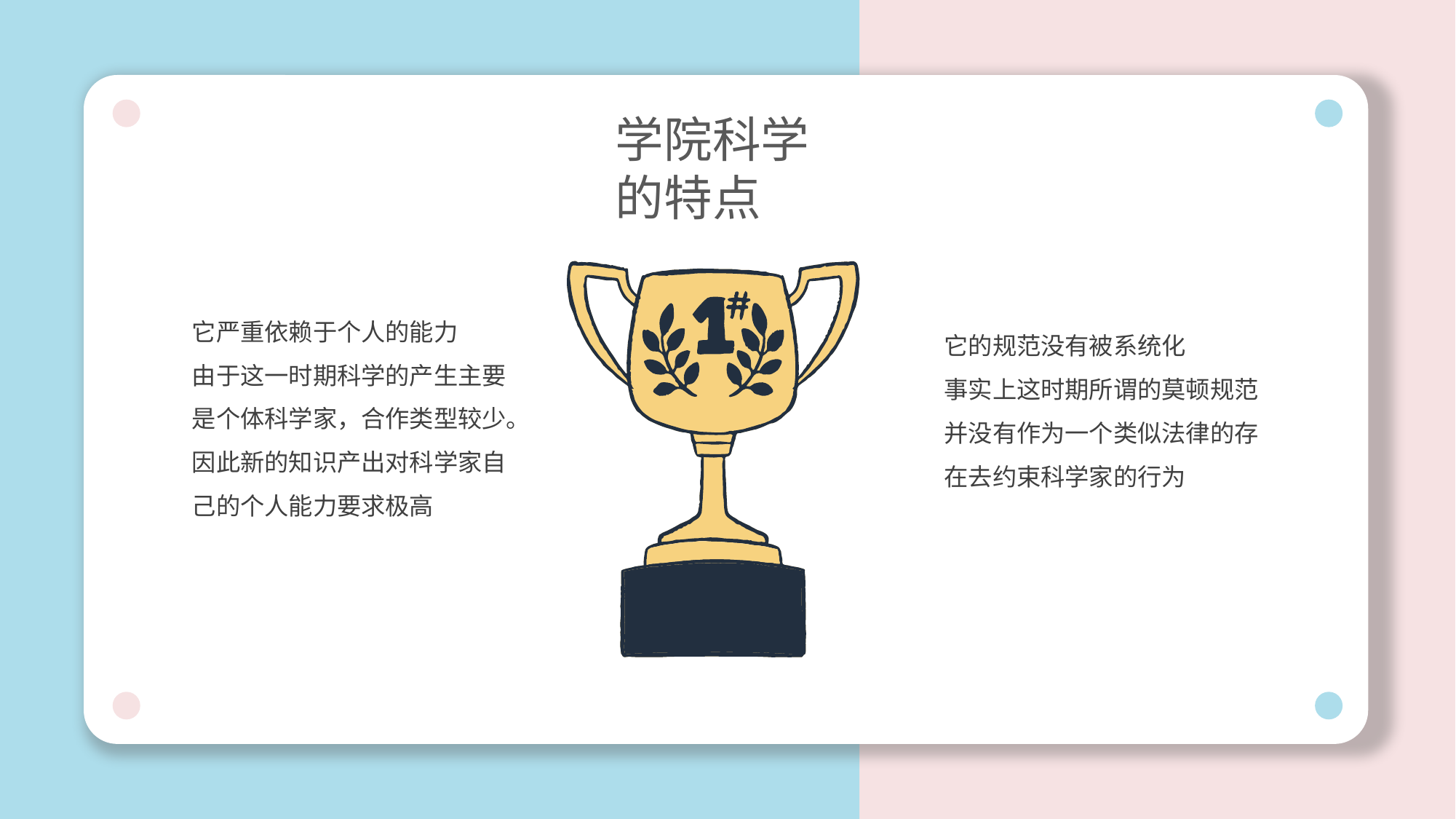

学院科学的特点

它严重依赖于个人的能力
由于这一时期科学的产生主要是个体科学家，合作类型较少。因此新的知识产出对科学家自己的个人能力要求极高

它的规范没有被系统化
事实上这时期所谓的莫顿规范并没有作为一个类似法律的存在去约束科学家的行为